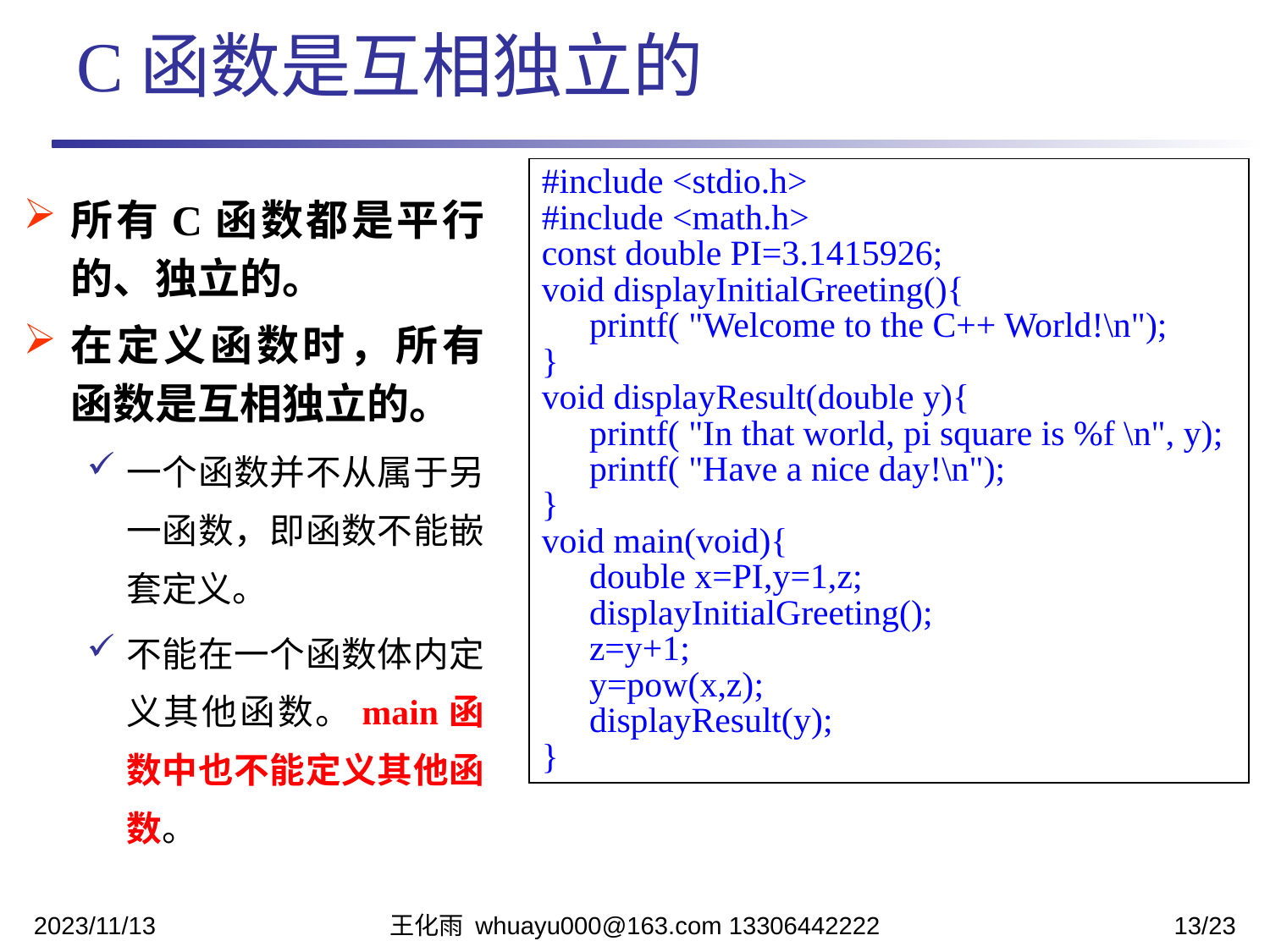

C函数是互相独立的
#include <stdio.h>
#include <math.h>
const double PI=3.1415926;
void displayInitialGreeting(){
	printf( "Welcome to the C++ World!\n");
}
void displayResult(double y){
	printf( "In that world, pi square is %f \n", y);
	printf( "Have a nice day!\n");
}
void main(void){
	double x=PI,y=1,z;
	displayInitialGreeting();
	z=y+1;
	y=pow(x,z);
	displayResult(y);
}
所有C函数都是平行的、独立的。
在定义函数时，所有函数是互相独立的。
一个函数并不从属于另一函数，即函数不能嵌套定义。
不能在一个函数体内定义其他函数。main函数中也不能定义其他函数。
2023/11/13
王化雨 whuayu000@163.com 13306442222
13/23